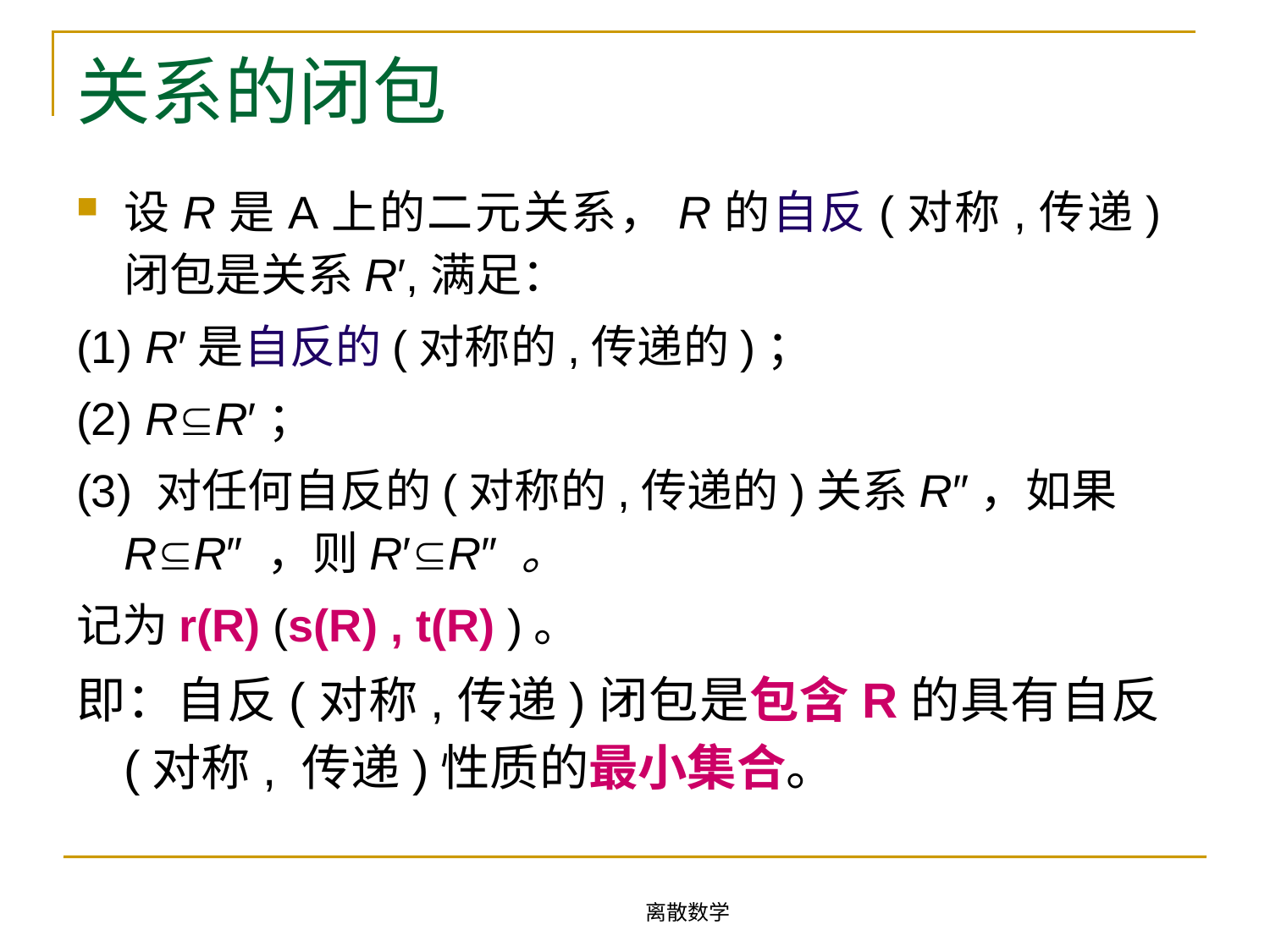

# 关系的闭包
设R是A上的二元关系，R的自反(对称,传递)闭包是关系R′,满足：
(1) R′是自反的(对称的,传递的)；
(2) R⊆R′；
(3) 对任何自反的(对称的,传递的)关系R″，如果R⊆R″ ，则R′⊆R″ 。
记为r(R) (s(R) , t(R) )。
即：自反(对称,传递)闭包是包含R的具有自反(对称, 传递)性质的最小集合。

离散数学
17